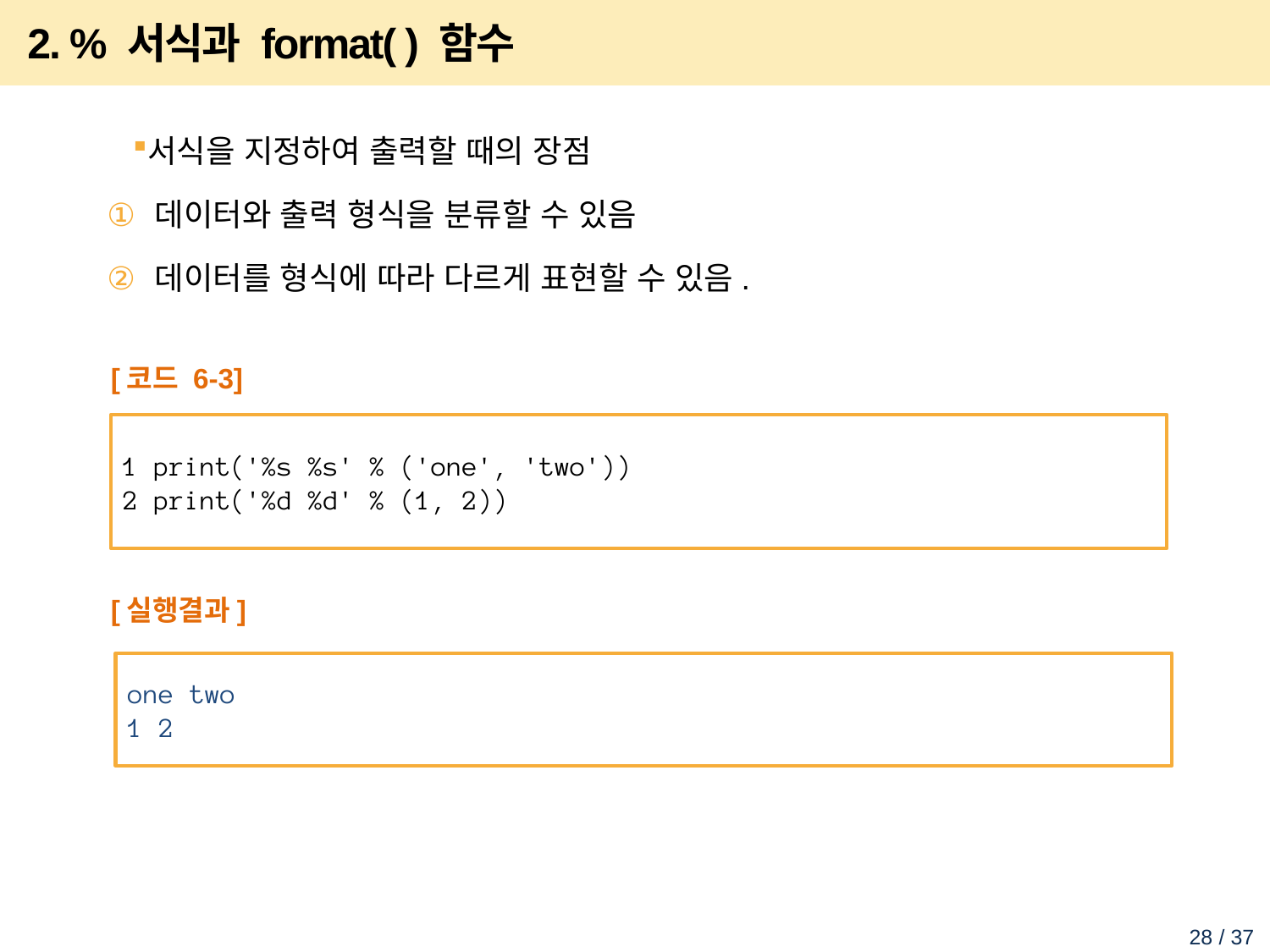

# 2. % 서식과 format( ) 함수
서식을 지정하여 출력할 때의 장점
데이터와 출력 형식을 분류할 수 있음
데이터를 형식에 따라 다르게 표현할 수 있음.

[코드 6-3]
1 print('%s %s' % ('one', 'two'))
2 print('%d %d' % (1, 2))
[실행결과]
one two
1 2